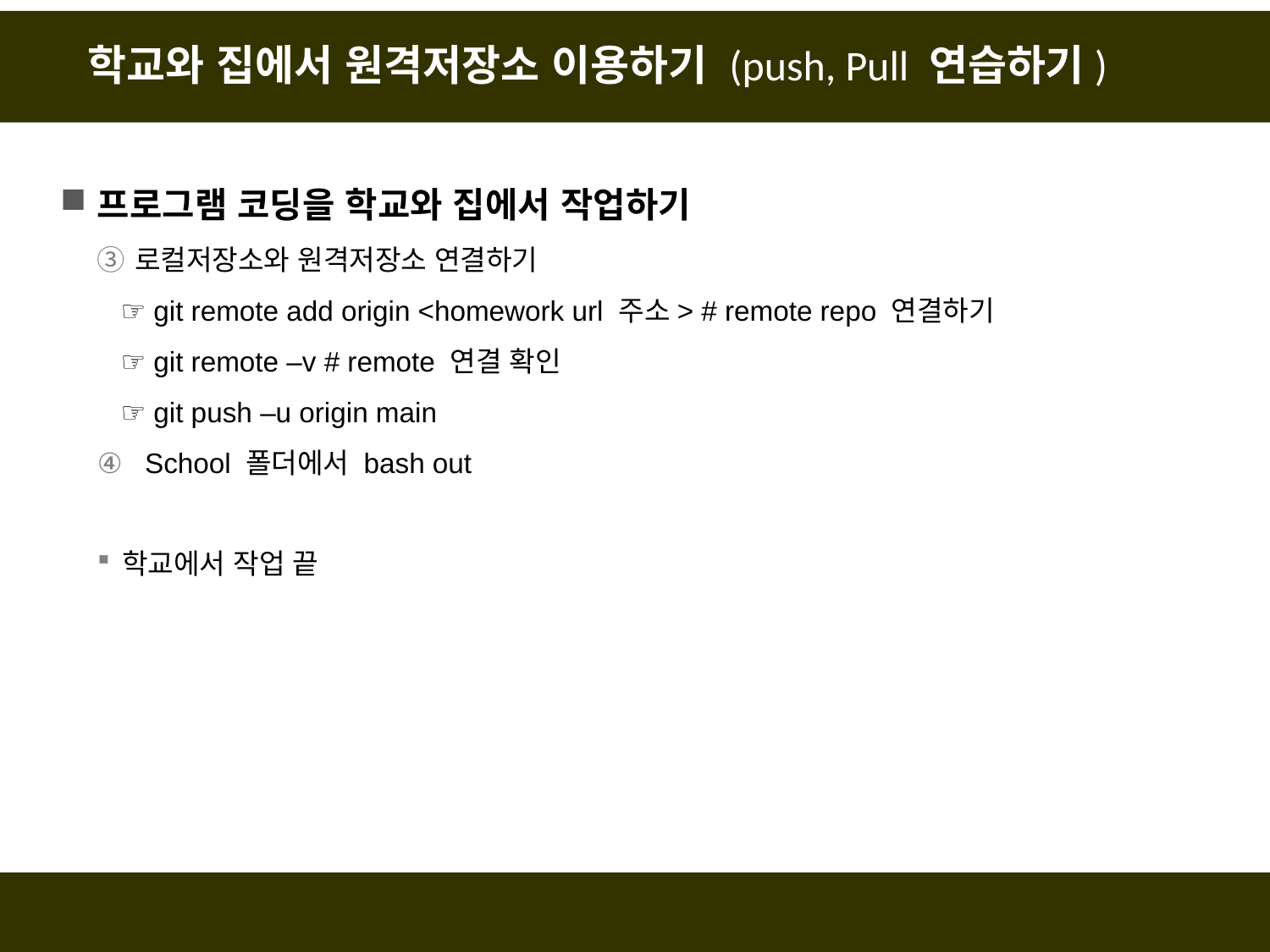

# 학교와 집에서 원격저장소 이용하기 (push, Pull 연습하기)
프로그램 코딩을 학교와 집에서 작업하기
로컬저장소와 원격저장소 연결하기
   ☞ git remote add origin <homework url 주소> # remote repo 연결하기
   ☞ git remote –v # remote 연결 확인
   ☞ git push –u origin main
School 폴더에서 bash out

학교에서 작업 끝